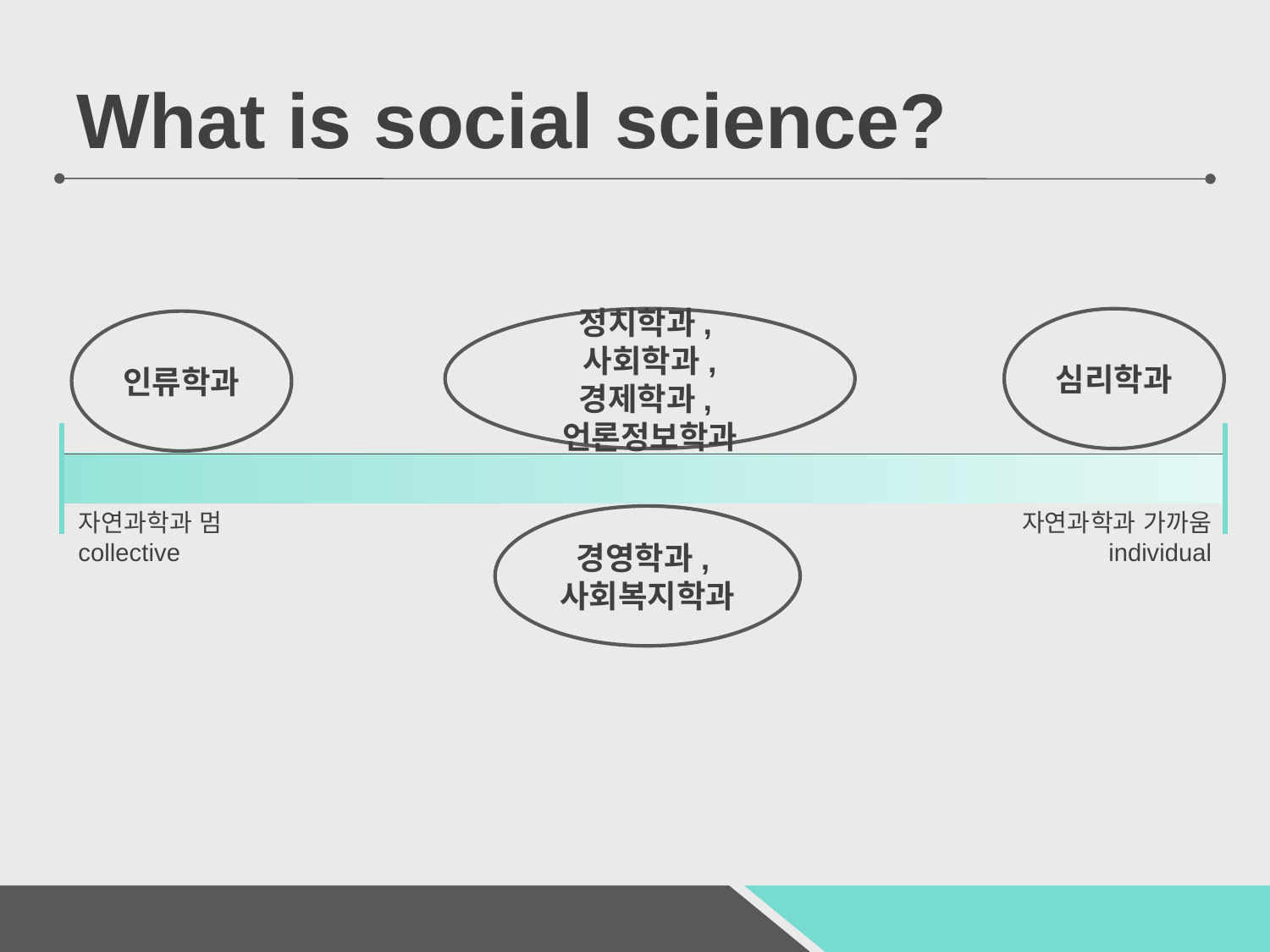

# What is social science?
정치학과,
사회학과, 경제학과,
언론정보학과
심리학과
인류학과

자연과학과 멈
collective
자연과학과 가까움
individual
경영학과,
사회복지학과